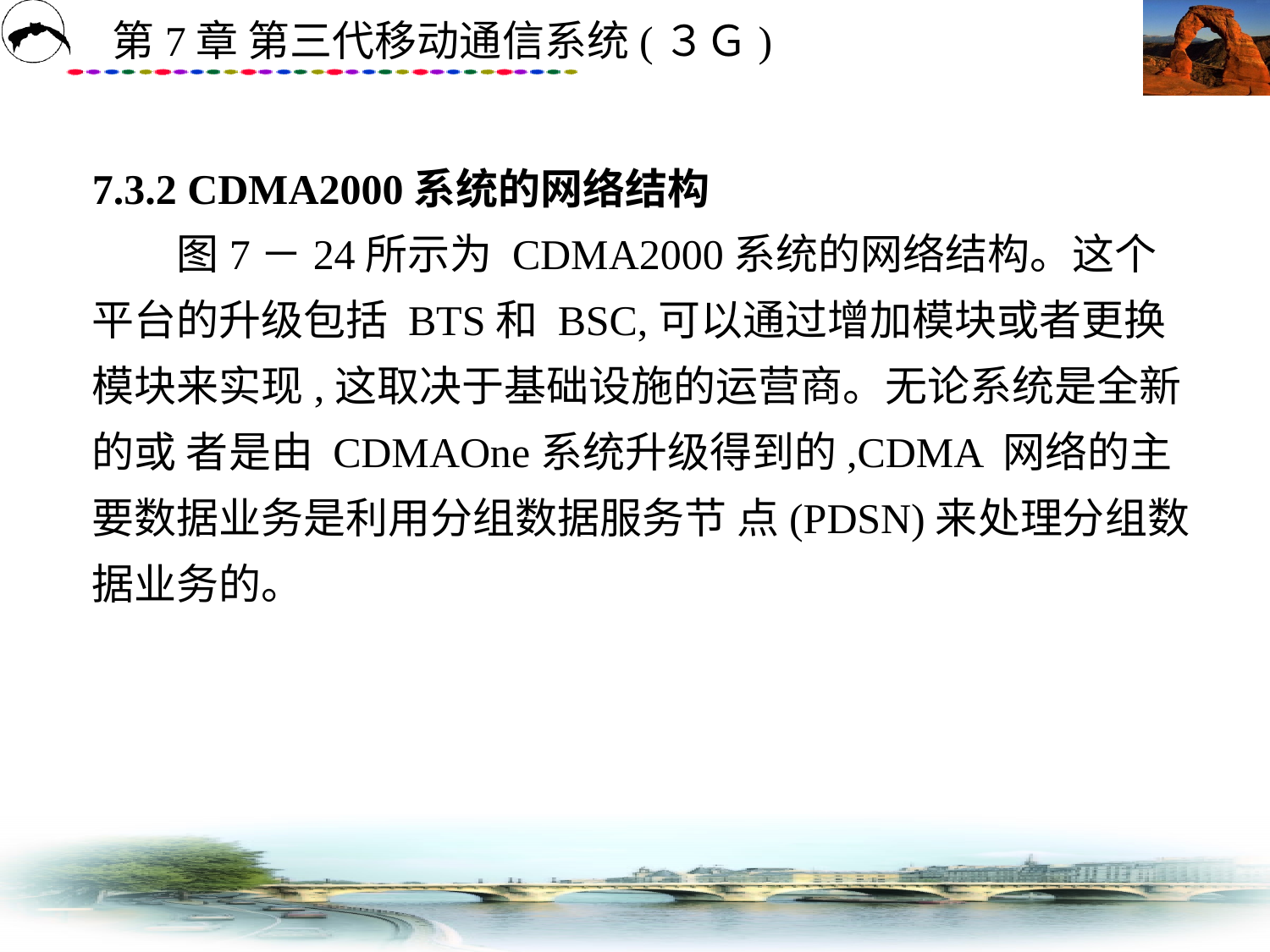

# 7.3.2 CDMA2000系统的网络结构 　　图7－24所示为 CDMA2000系统的网络结构。这个平台的升级包括 BTS和 BSC,可以通过增加模块或者更换模块来实现,这取决于基础设施的运营商。无论系统是全新的或 者是由 CDMAOne系统升级得到的,CDMA 网络的主要数据业务是利用分组数据服务节 点(PDSN)来处理分组数据业务的。